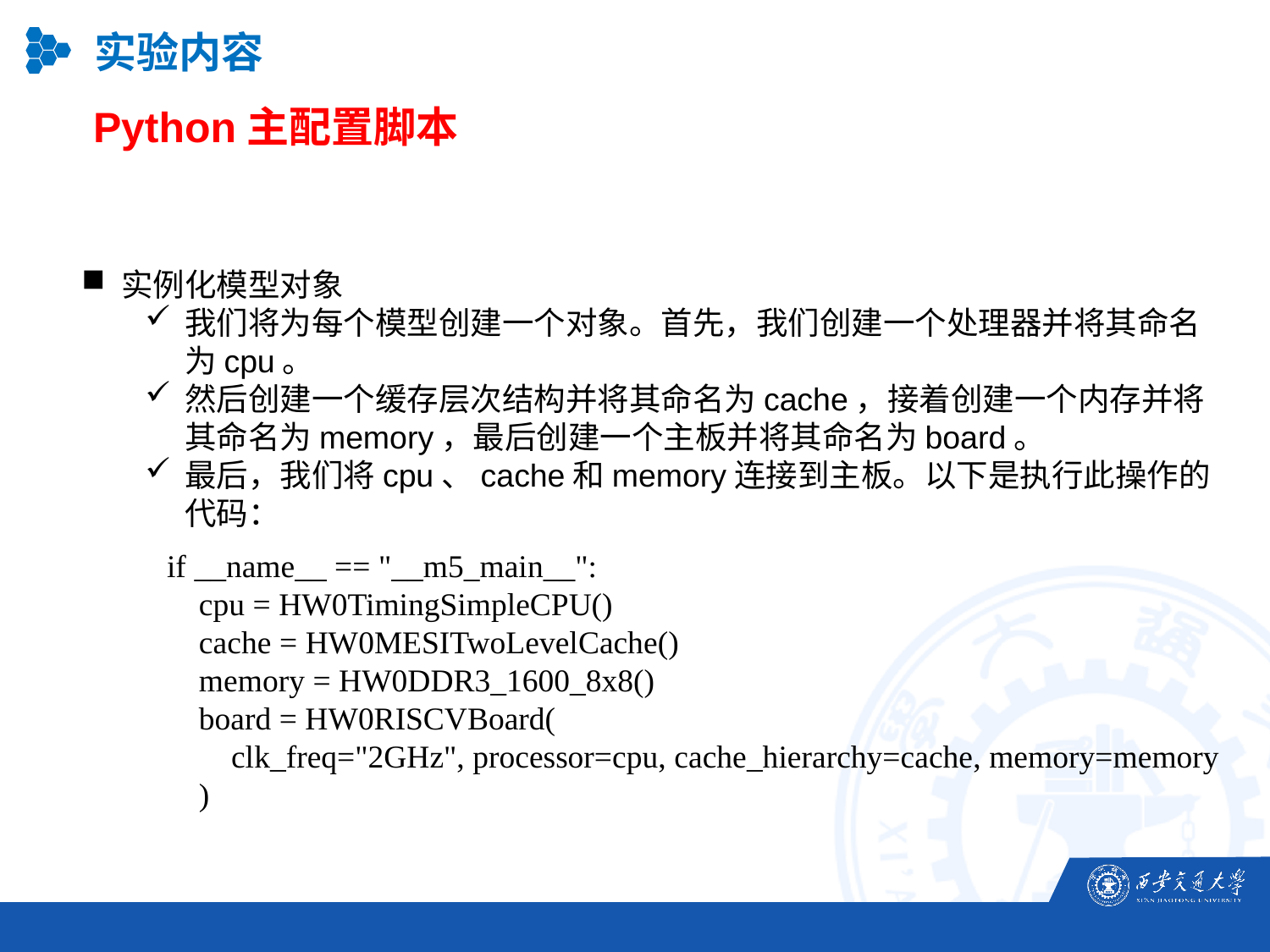

实验内容
Python主配置脚本

实例化模型对象
我们将为每个模型创建一个对象。首先，我们创建一个处理器并将其命名为cpu。
然后创建一个缓存层次结构并将其命名为cache，接着创建一个内存并将其命名为memory，最后创建一个主板并将其命名为board。
最后，我们将cpu、cache和memory连接到主板。以下是执行此操作的代码：

if __name__ == "__m5_main__":
    cpu = HW0TimingSimpleCPU()
    cache = HW0MESITwoLevelCache()
    memory = HW0DDR3_1600_8x8()
    board = HW0RISCVBoard(
        clk_freq="2GHz", processor=cpu, cache_hierarchy=cache, memory=memory
    )